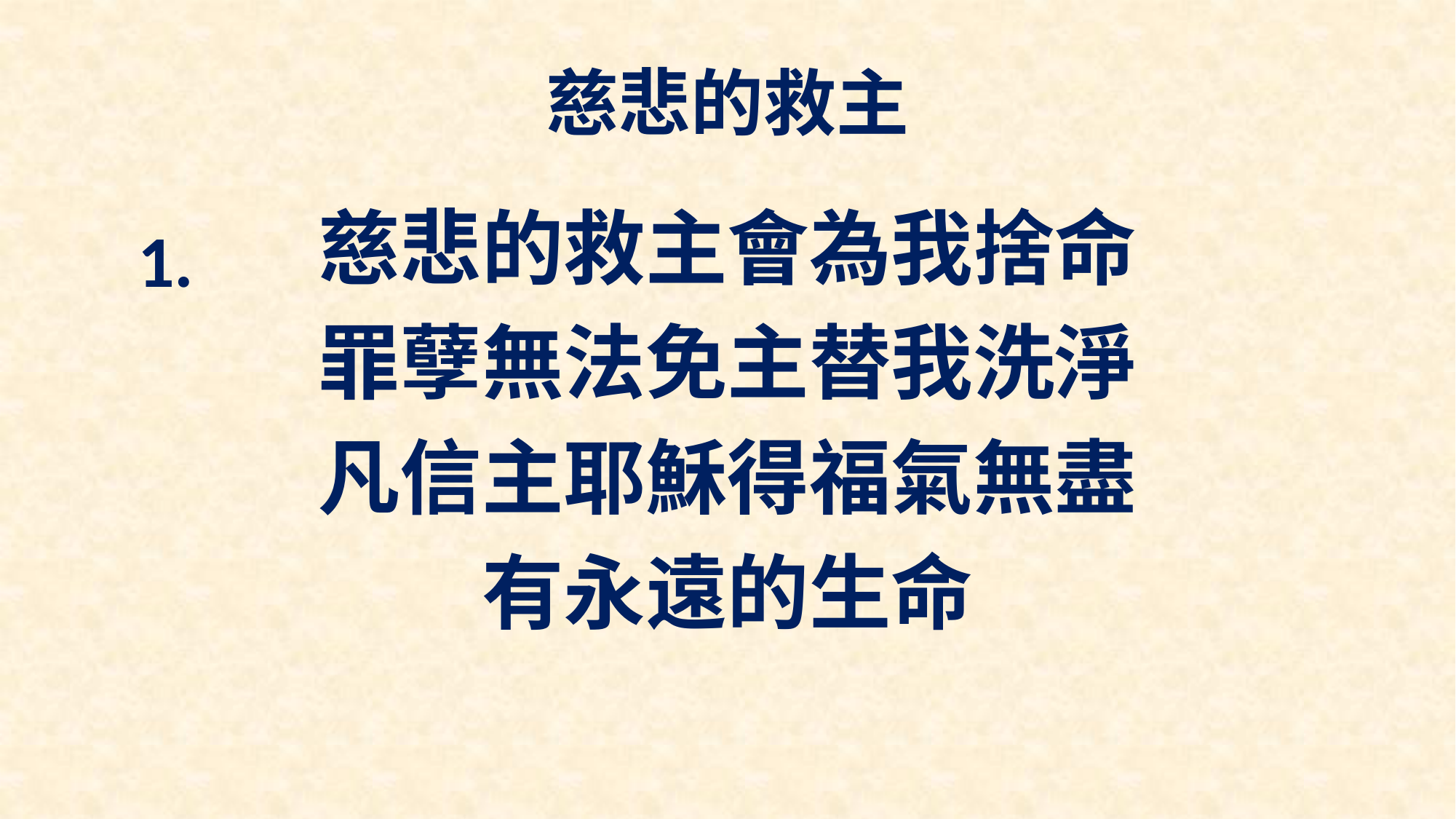

# 慈悲的救主
慈悲的救主會為我捨命
罪孽無法免主替我洗淨
凡信主耶穌得福氣無盡
有永遠的生命
1.